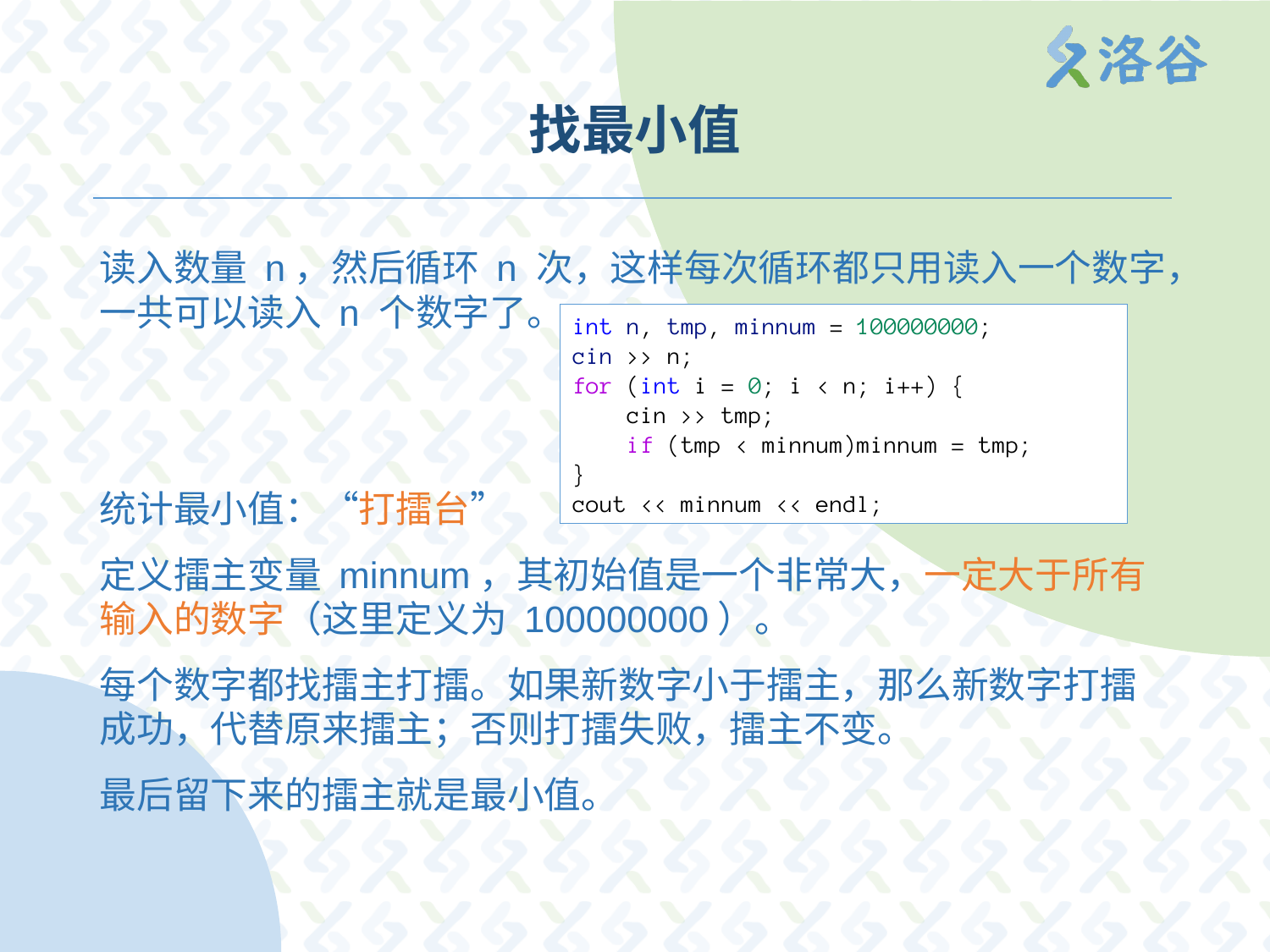

# 找最小值
读入数量 n，然后循环 n 次，这样每次循环都只用读入一个数字，一共可以读入 n 个数字了。

统计最小值：“打擂台”
定义擂主变量 minnum，其初始值是一个非常大，一定大于所有输入的数字（这里定义为 100000000）。
每个数字都找擂主打擂。如果新数字小于擂主，那么新数字打擂成功，代替原来擂主；否则打擂失败，擂主不变。
最后留下来的擂主就是最小值。
int n, tmp, minnum = 100000000;
cin >> n;
for (int i = 0; i < n; i++) {
    cin >> tmp;
    if (tmp < minnum)minnum = tmp;
}
cout << minnum << endl;